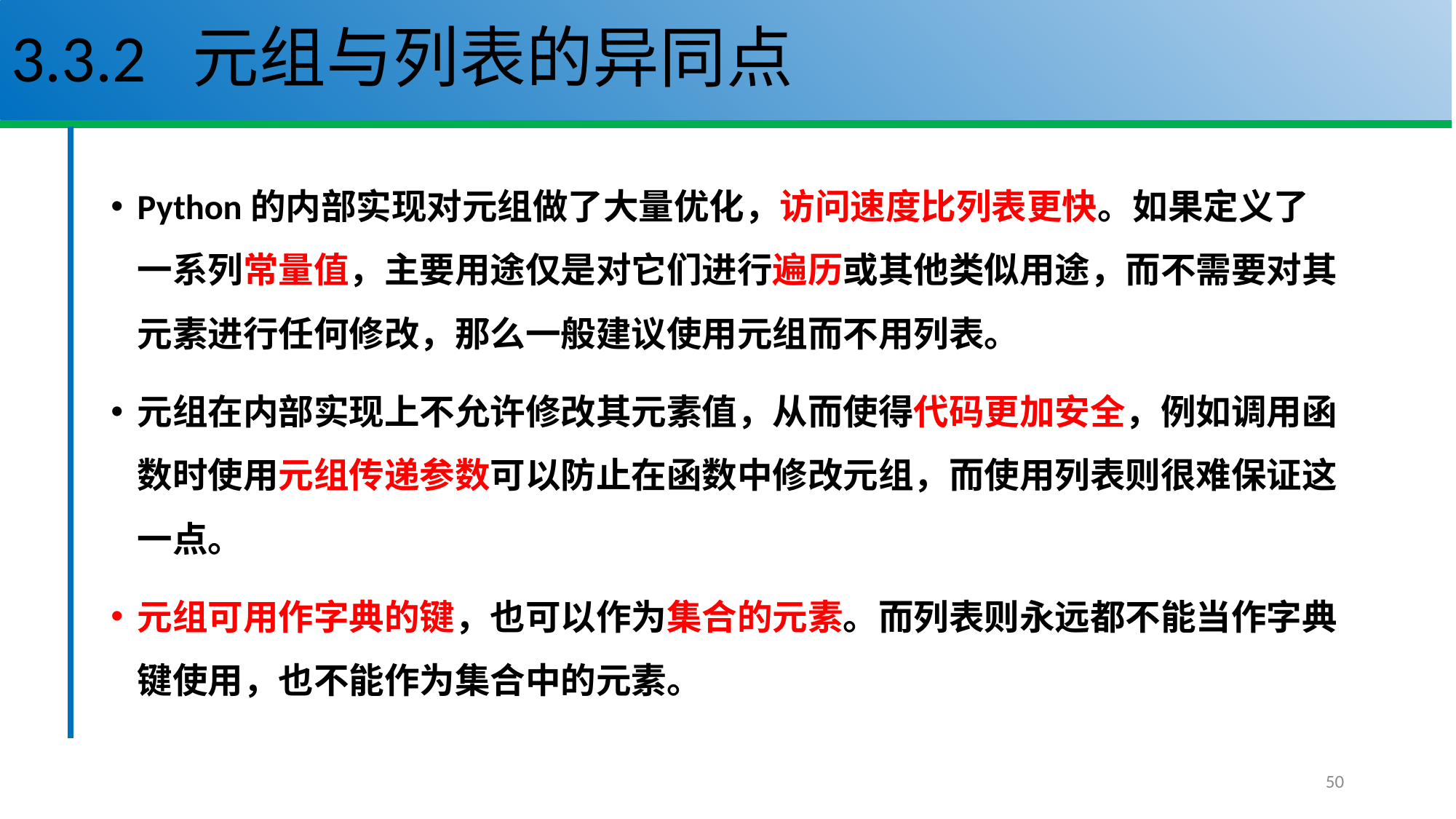

# 3.3.2  元组与列表的异同点
Python的内部实现对元组做了大量优化，访问速度比列表更快。如果定义了一系列常量值，主要用途仅是对它们进行遍历或其他类似用途，而不需要对其元素进行任何修改，那么一般建议使用元组而不用列表。
元组在内部实现上不允许修改其元素值，从而使得代码更加安全，例如调用函数时使用元组传递参数可以防止在函数中修改元组，而使用列表则很难保证这一点。
元组可用作字典的键，也可以作为集合的元素。而列表则永远都不能当作字典键使用，也不能作为集合中的元素。
50